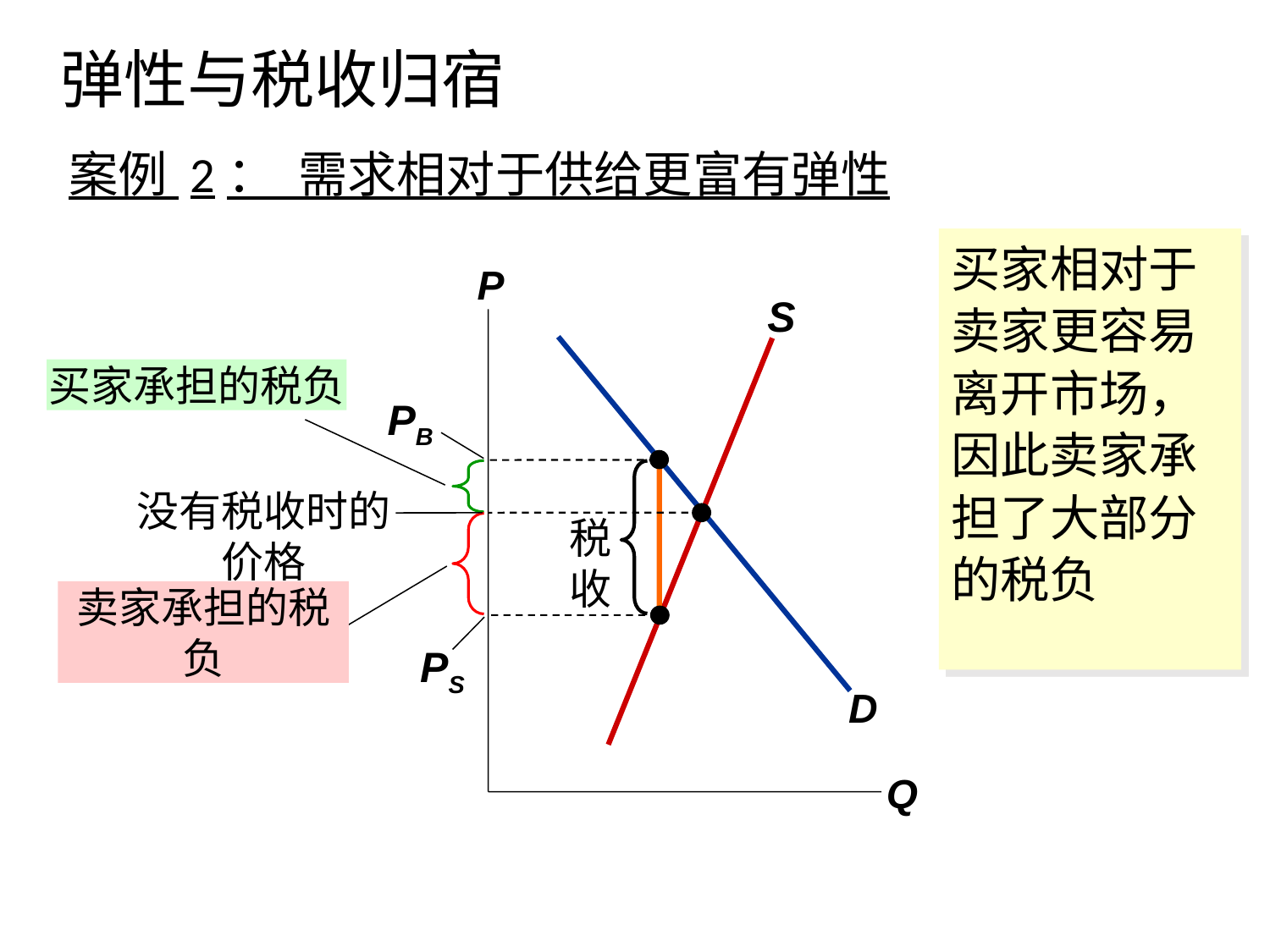

弹性与税收归宿
#
案例 2：  需求相对于供给更富有弹性
买家相对于卖家更容易离开市场，因此卖家承担了大部分的税负
P

Q

S

D
买家承担的税负

PB

税收
没有税收时的价格

卖家承担的税负

PS